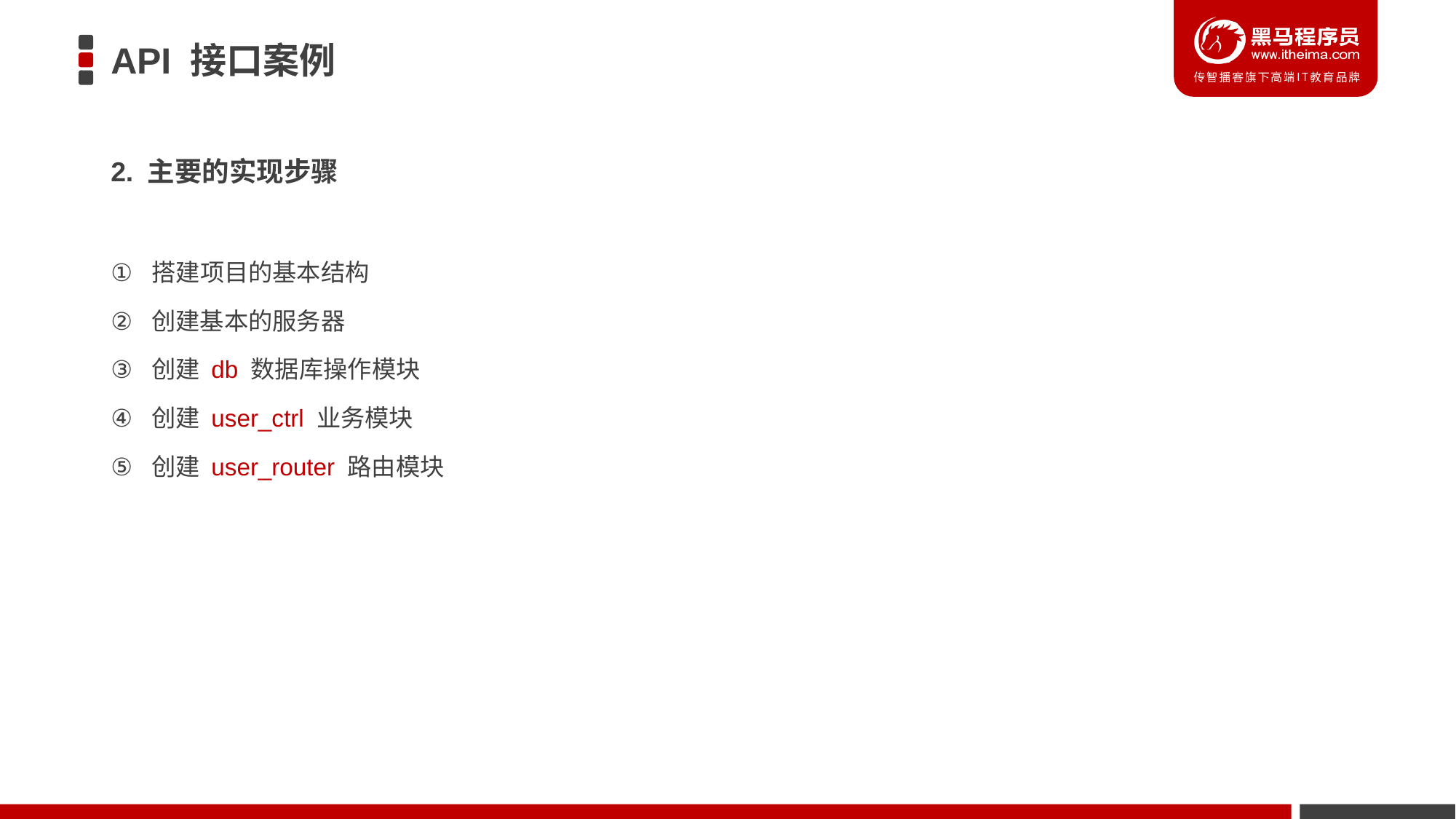

# API 接口案例
2. 主要的实现步骤
搭建项目的基本结构
创建基本的服务器
创建 db 数据库操作模块
创建 user_ctrl 业务模块
创建 user_router 路由模块